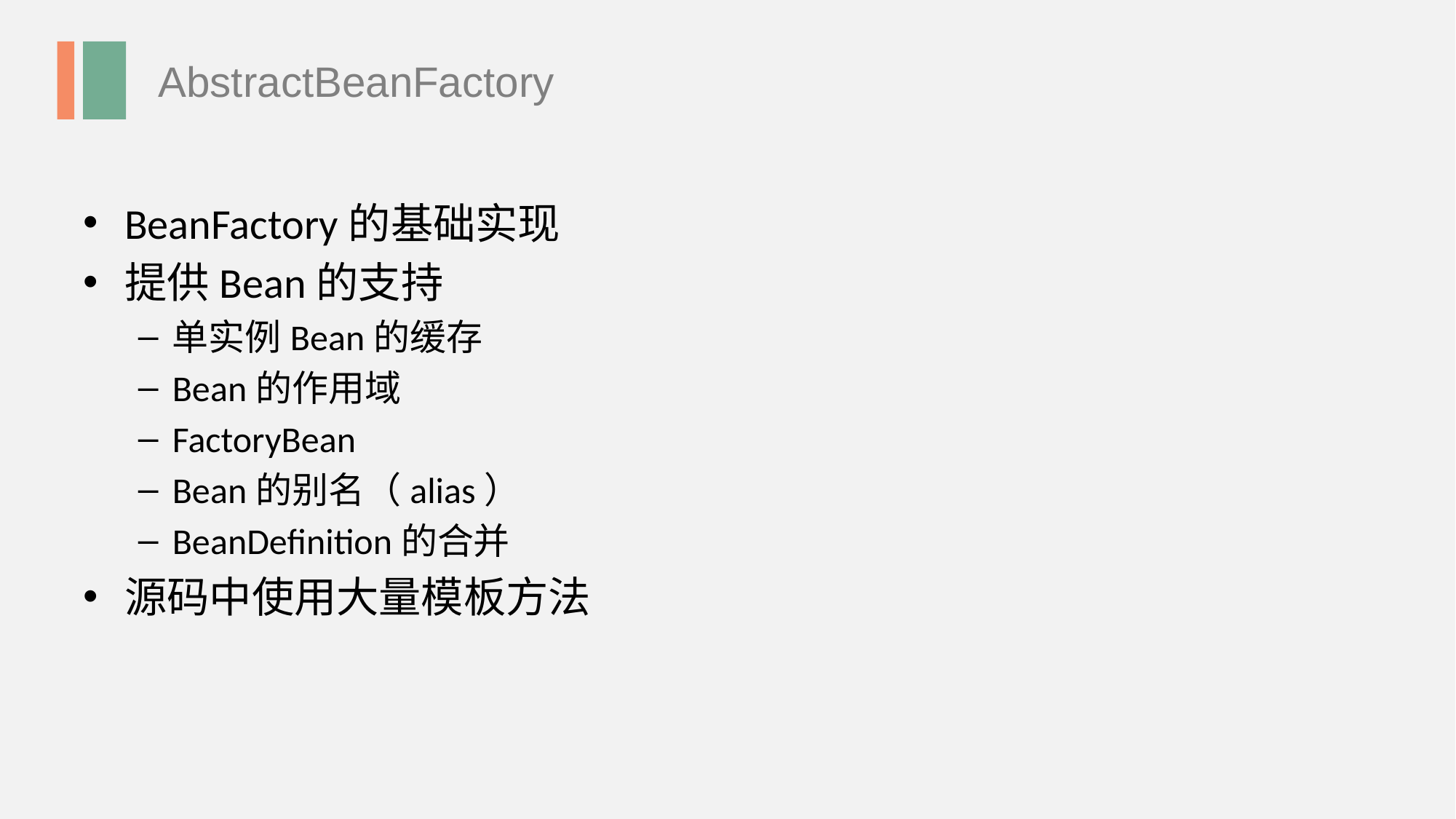

AbstractBeanFactory
BeanFactory的基础实现
提供Bean的支持
单实例Bean的缓存
Bean的作用域
FactoryBean
Bean的别名（alias）
BeanDefinition的合并
源码中使用大量模板方法